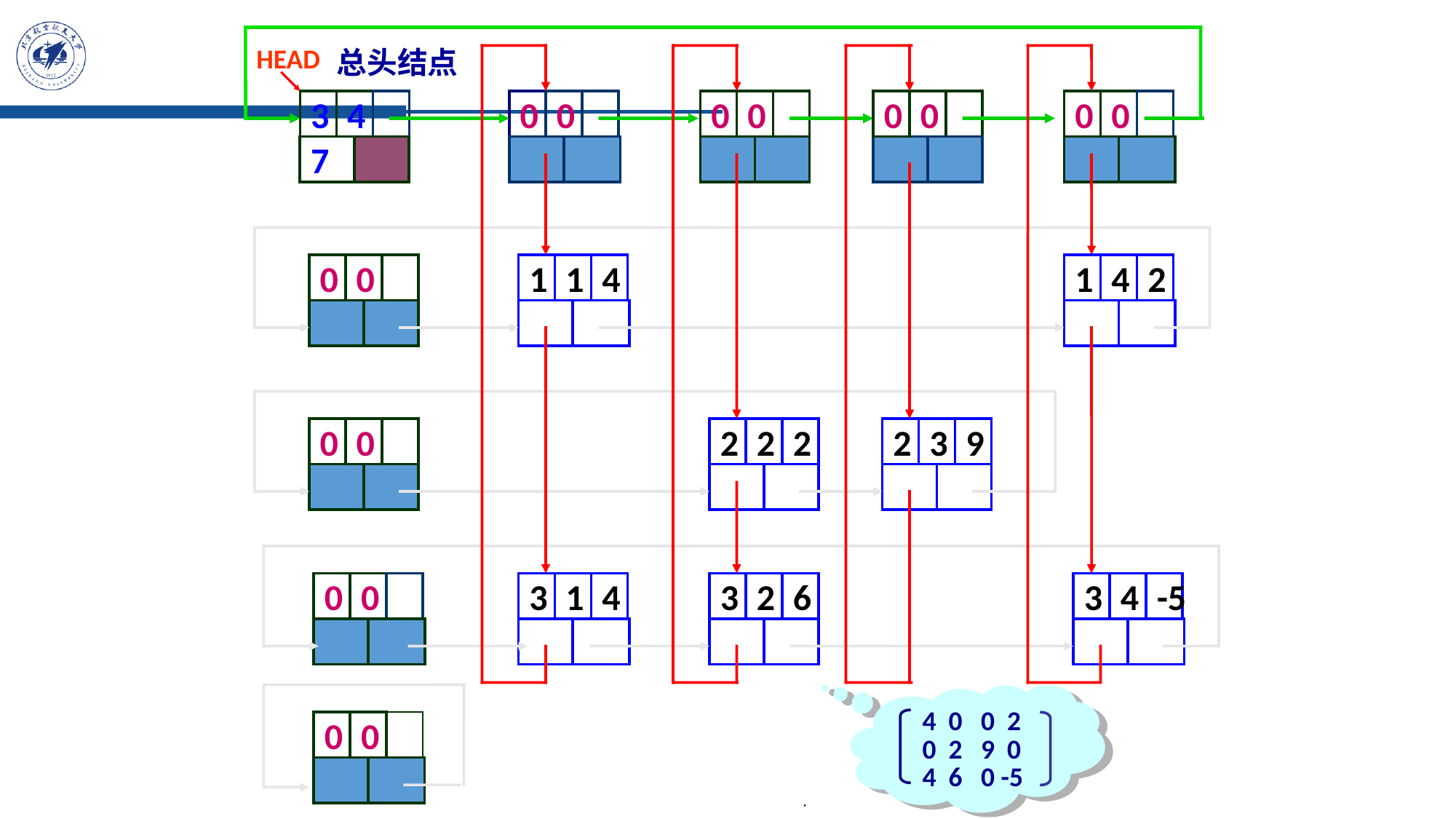

HEAD

3
4

0
0

0
0

0
0

0
0

7

0
0

1
1
4
1
4
2

0
0

2
2
2
2
3
9

0
0

3
1
4
3
2
6
3
4
-5

0
0

总头结点

4  0   0  2
0  2   9  0
4  6   0 -5